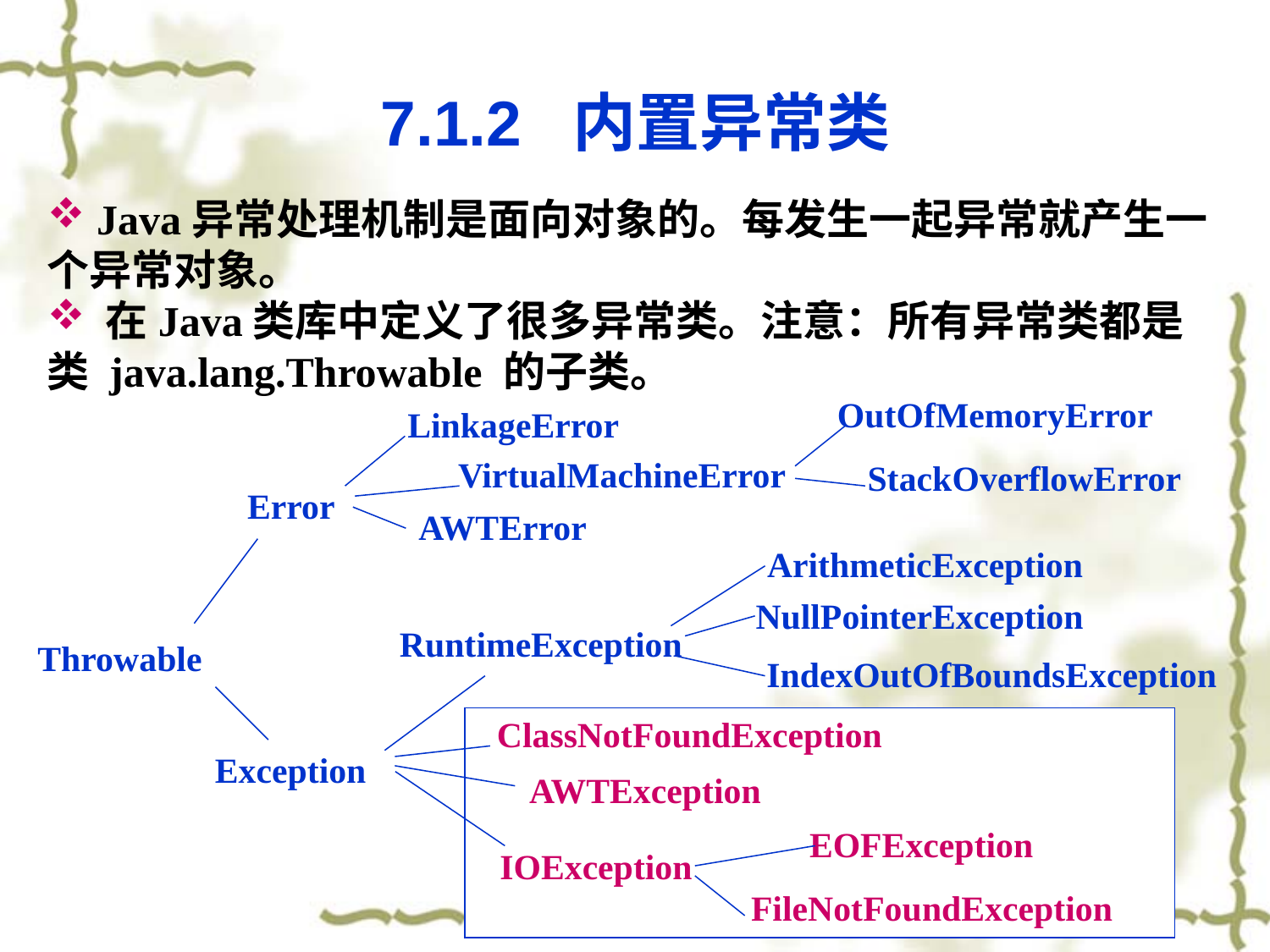

7.1.2  内置异常类
 Java异常处理机制是面向对象的。每发生一起异常就产生一个异常对象。
 在Java类库中定义了很多异常类。注意：所有异常类都是类 java.lang.Throwable 的子类。

OutOfMemoryError
LinkageError

VirtualMachineError
StackOverflowError
Error

AWTError

ArithmeticException

NullPointerException
RuntimeException

Throwable
IndexOutOfBoundsException

ClassNotFoundException

Exception

AWTException

EOFException
13
IOException

FileNotFoundException